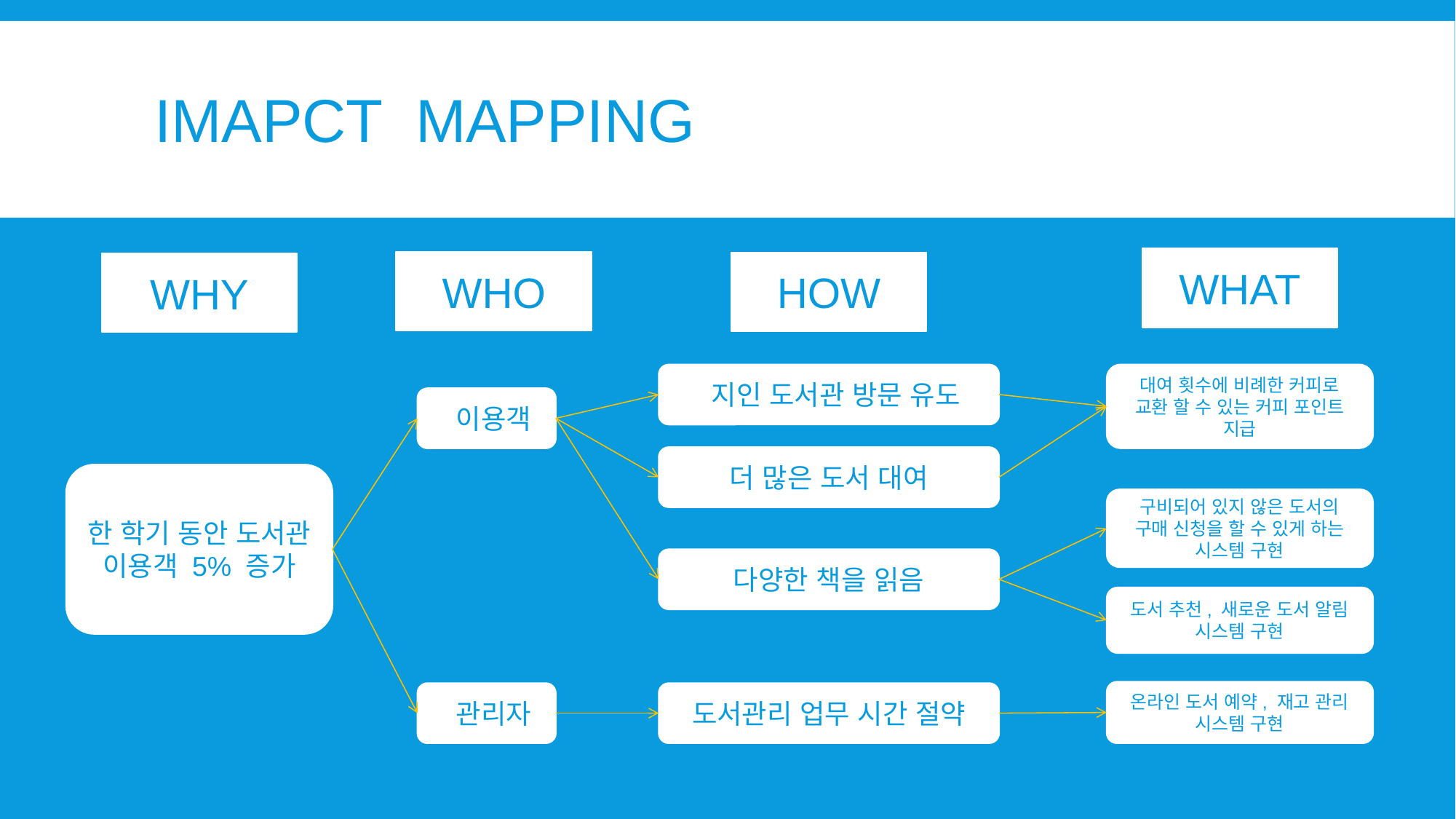

# IMAPCT  MAPPING
WHAT
WHO
HOW
WHY
 지인 도서관 방문 유도
대여 횟수에 비례한 커피로 교환 할 수 있는 커피 포인트 지급
 이용객
더 많은 도서 대여

한 학기 동안 도서관 이용객 5% 증가

구비되어 있지 않은 도서의 구매 신청을 할 수 있게 하는 시스템 구현
다양한 책을 읽음
도서 추천, 새로운 도서 알림 시스템 구현
온라인 도서 예약, 재고 관리 시스템 구현
도서관리 업무 시간 절약
 관리자